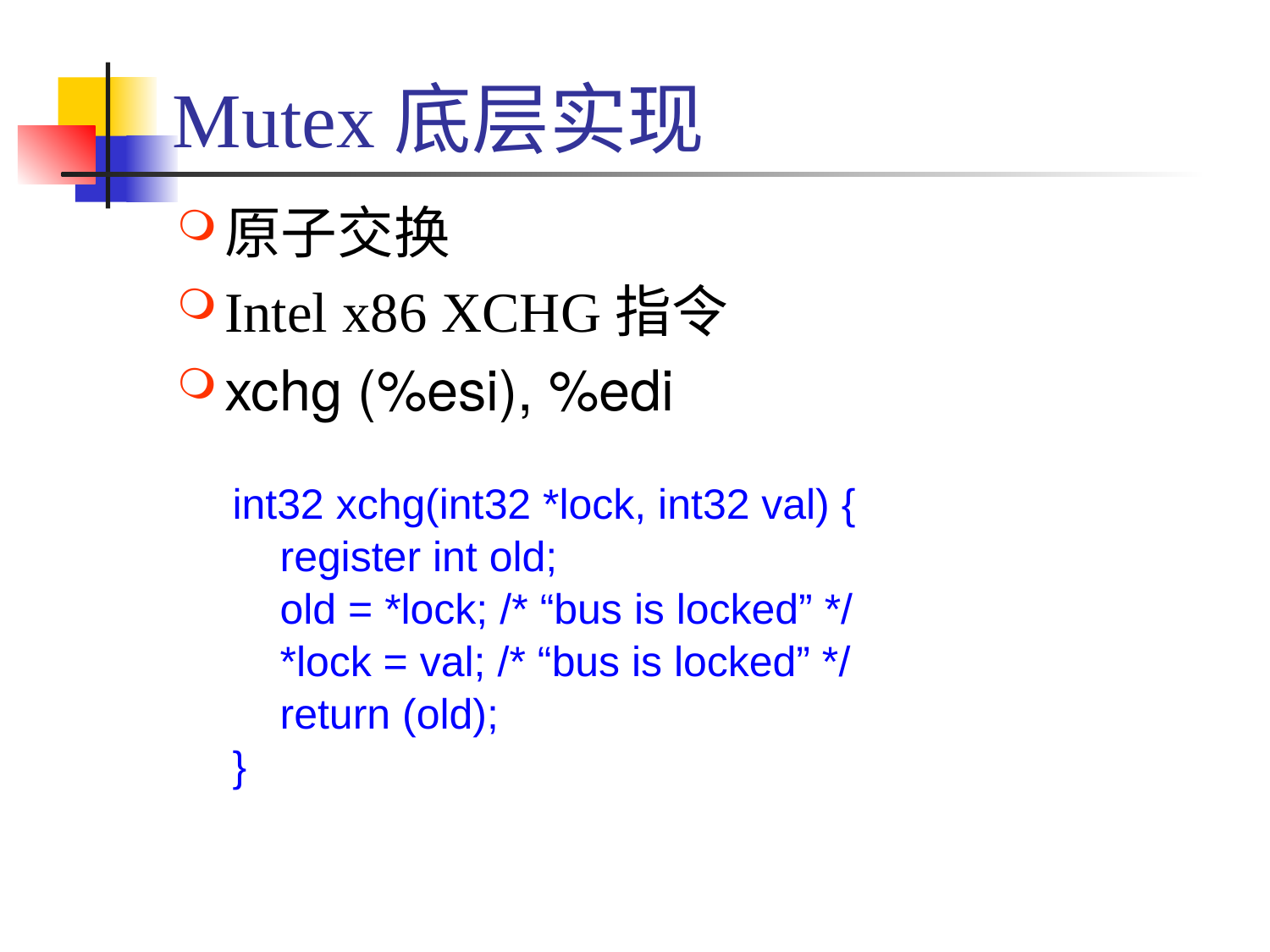

# Mutex底层实现
原子交换
Intel x86 XCHG指令
xchg (%esi), %edi

int32 xchg(int32 *lock, int32 val) {
    register int old;
    old = *lock; /* “bus is locked” */
    *lock = val; /* “bus is locked” */
    return (old);
}